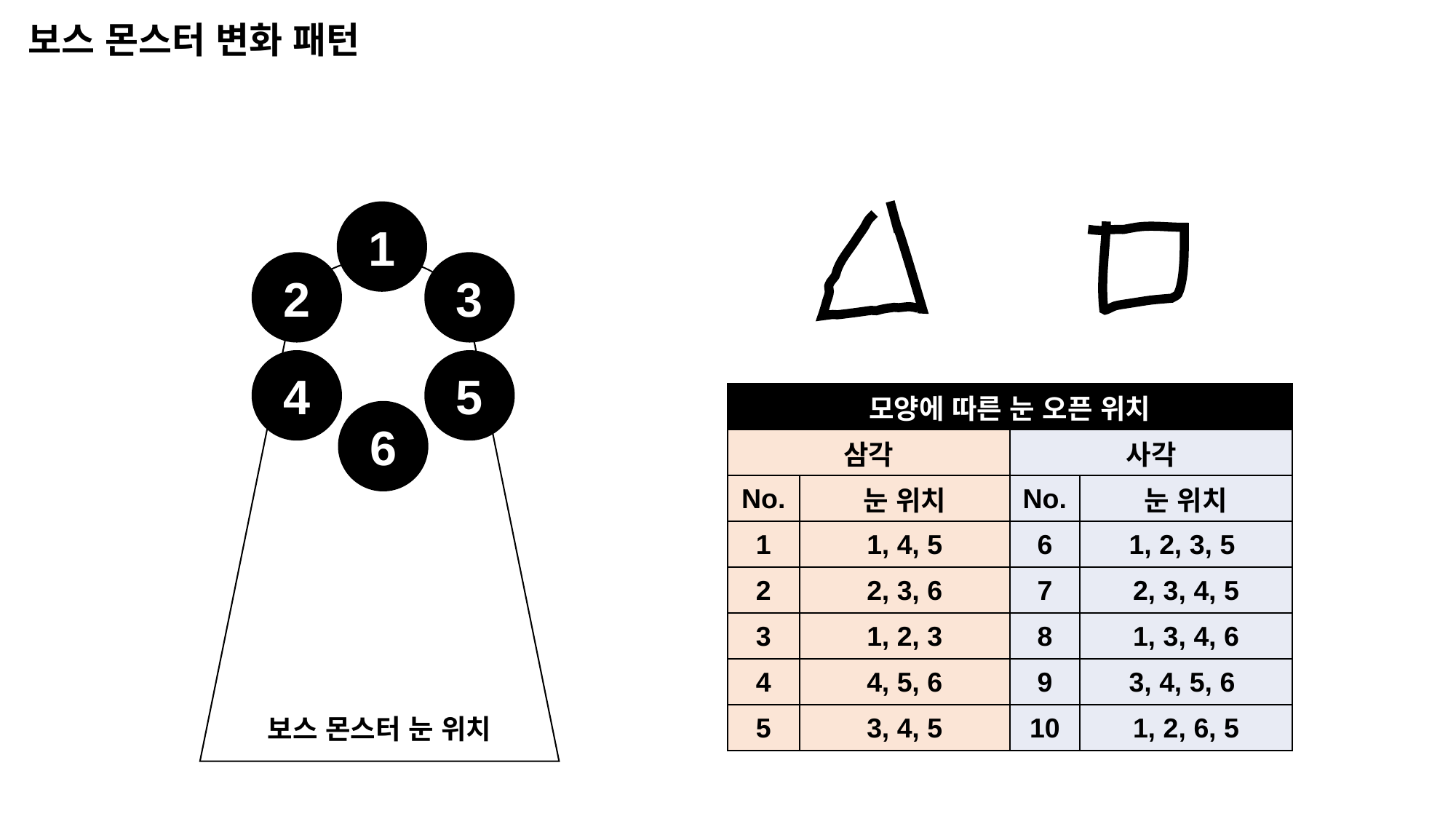

보스 몬스터 변화 패턴
1
2
3

4
5
6
보스 몬스터 눈 위치

| 모양에 따른 눈 오픈 위치 |  |  |  |
| --- | --- | --- | --- |
| 삼각 |  | 사각 |  |
| No. | 눈 위치 | No. | 눈 위치 |
| 1 | 1, 4, 5 | 6 | 1, 2, 3, 5 |
| 2 | 2, 3, 6 | 7 | 2, 3, 4, 5 |
| 3 | 1, 2, 3 | 8 | 1, 3, 4, 6 |
| 4 | 4, 5, 6 | 9 | 3, 4, 5, 6 |
| 5 | 3, 4, 5 | 10 | 1, 2, 6, 5 |